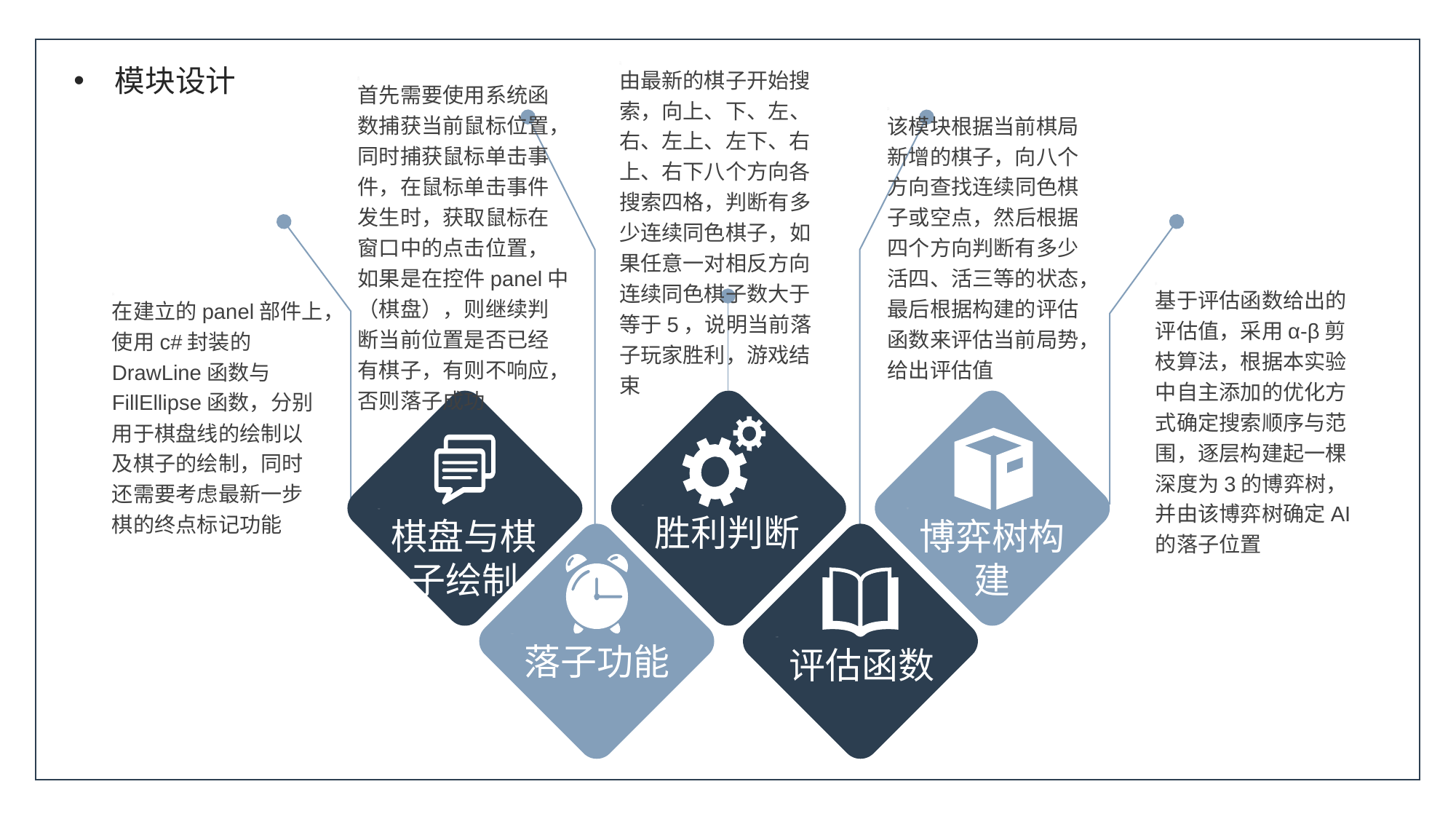

模块设计
由最新的棋子开始搜索，向上、下、左、右、左上、左下、右上、右下八个方向各搜索四格，判断有多少连续同色棋子，如果任意一对相反方向连续同色棋子数大于等于5，说明当前落子玩家胜利，游戏结束
首先需要使用系统函数捕获当前鼠标位置，同时捕获鼠标单击事件，在鼠标单击事件发生时，获取鼠标在窗口中的点击位置，如果是在控件panel中（棋盘），则继续判断当前位置是否已经有棋子，有则不响应，否则落子成功
该模块根据当前棋局新增的棋子，向八个方向查找连续同色棋子或空点，然后根据四个方向判断有多少活四、活三等的状态，最后根据构建的评估函数来评估当前局势，给出评估值

基于评估函数给出的评估值，采用α-β剪枝算法，根据本实验中自主添加的优化方式确定搜索顺序与范围，逐层构建起一棵深度为3的博弈树，并由该博弈树确定AI的落子位置
在建立的panel部件上，使用c#封装的DrawLine函数与FillEllipse函数，分别用于棋盘线的绘制以及棋子的绘制，同时还需要考虑最新一步棋的终点标记功能

胜利判断
博弈树构建
棋盘与棋子绘制

落子功能
评估函数